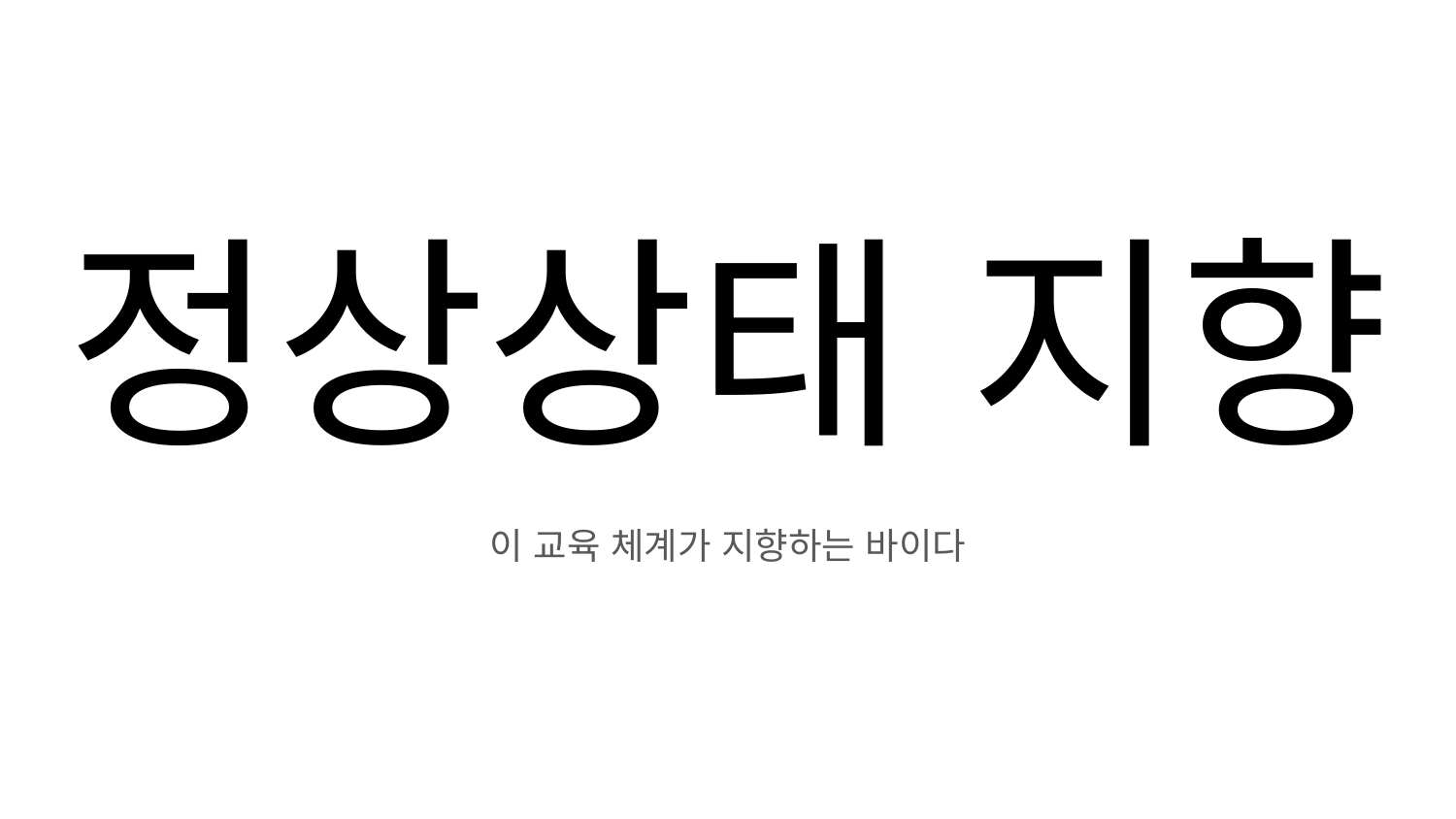

# 정상상태 지향
이 교육 체계가 지향하는 바이다